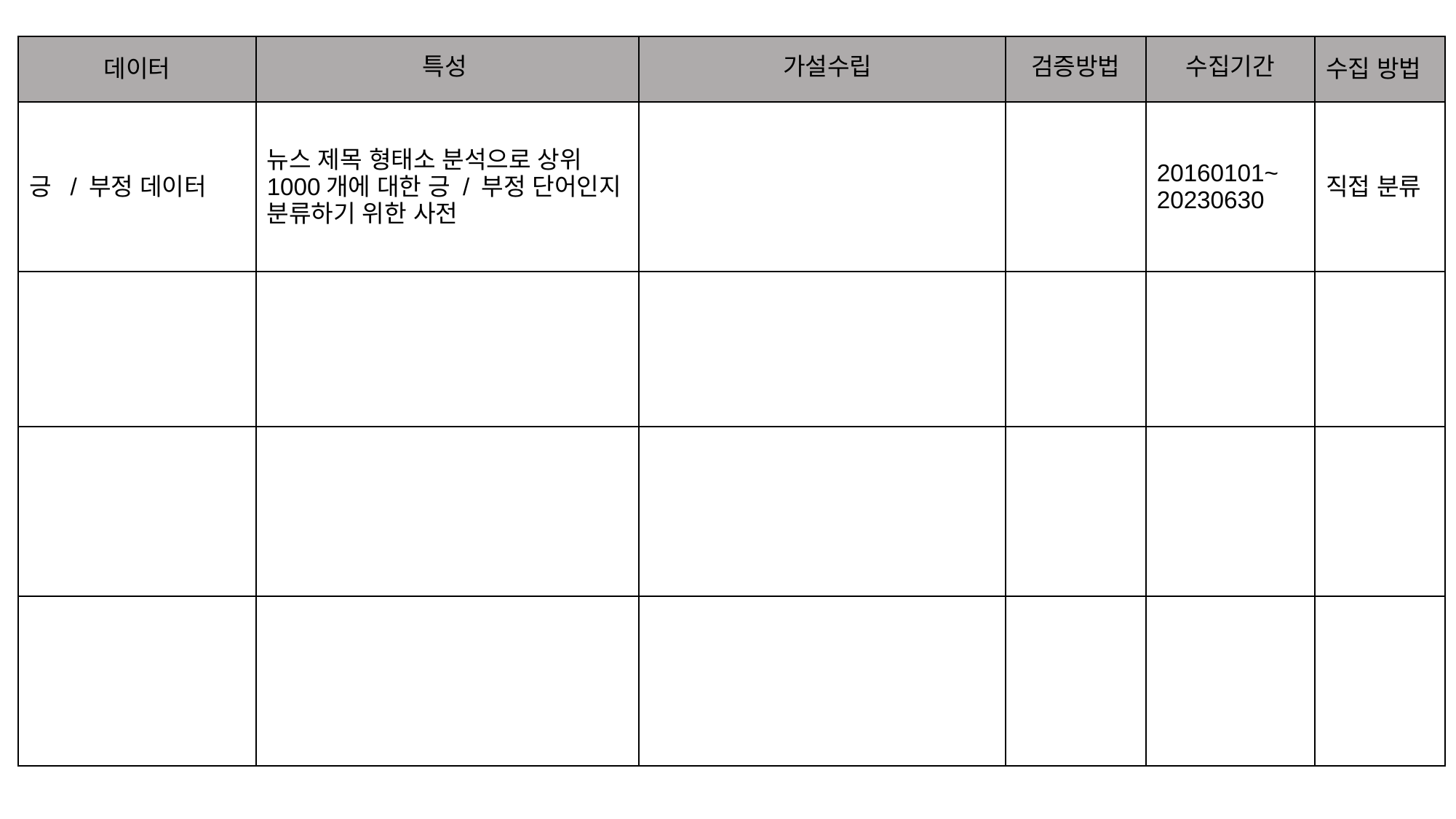

| 데이터 | 특성 | 가설수립 | 검증방법 | 수집기간 | 수집 방법 |
| --- | --- | --- | --- | --- | --- |
| 긍 / 부정 데이터 | 뉴스 제목 형태소 분석으로 상위 1000개에 대한 긍 / 부정 단어인지 분류하기 위한 사전 |  |  | 20160101~ 20230630 | 직접 분류 |
|  |  |  |  |  |  |
|  |  |  |  |  |  |
|  |  |  |  |  |  |